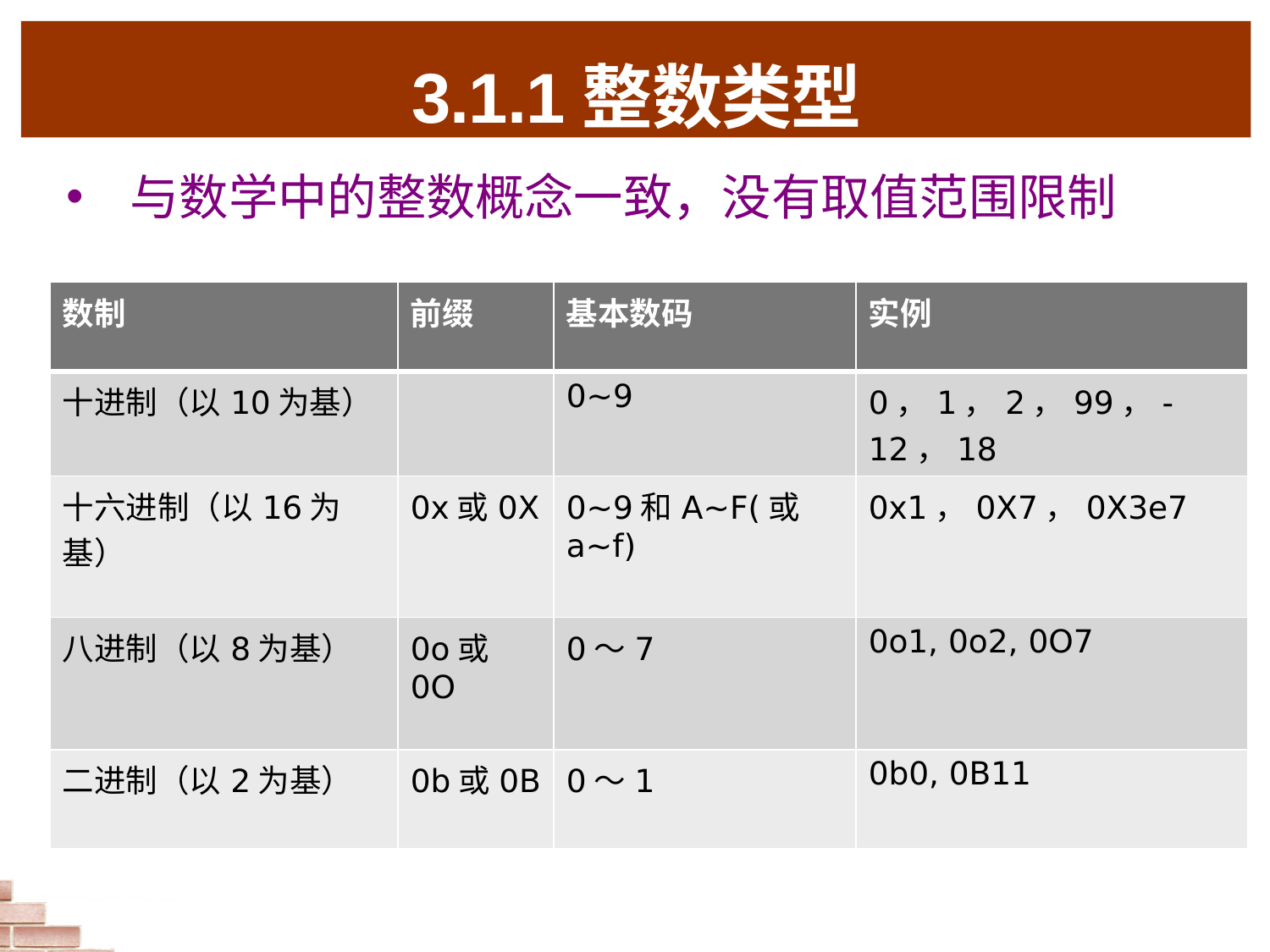

# 3.1.1整数类型
与数学中的整数概念一致，没有取值范围限制

| 数制 | 前缀 | 基本数码 | 实例 |
| --- | --- | --- | --- |
| 十进制（以10为基） |  | 0~9 | 0，1，2，99，-12，18 |
| 十六进制（以16为基） | 0x或0X | 0~9和A~F(或a~f) | 0x1，0X7，0X3e7 |
| 八进制（以8为基） | 0o或0O | 0～7 | 0o1, 0o2, 0O7 |
| 二进制（以2为基） | 0b或0B | 0～1 | 0b0, 0B11 |